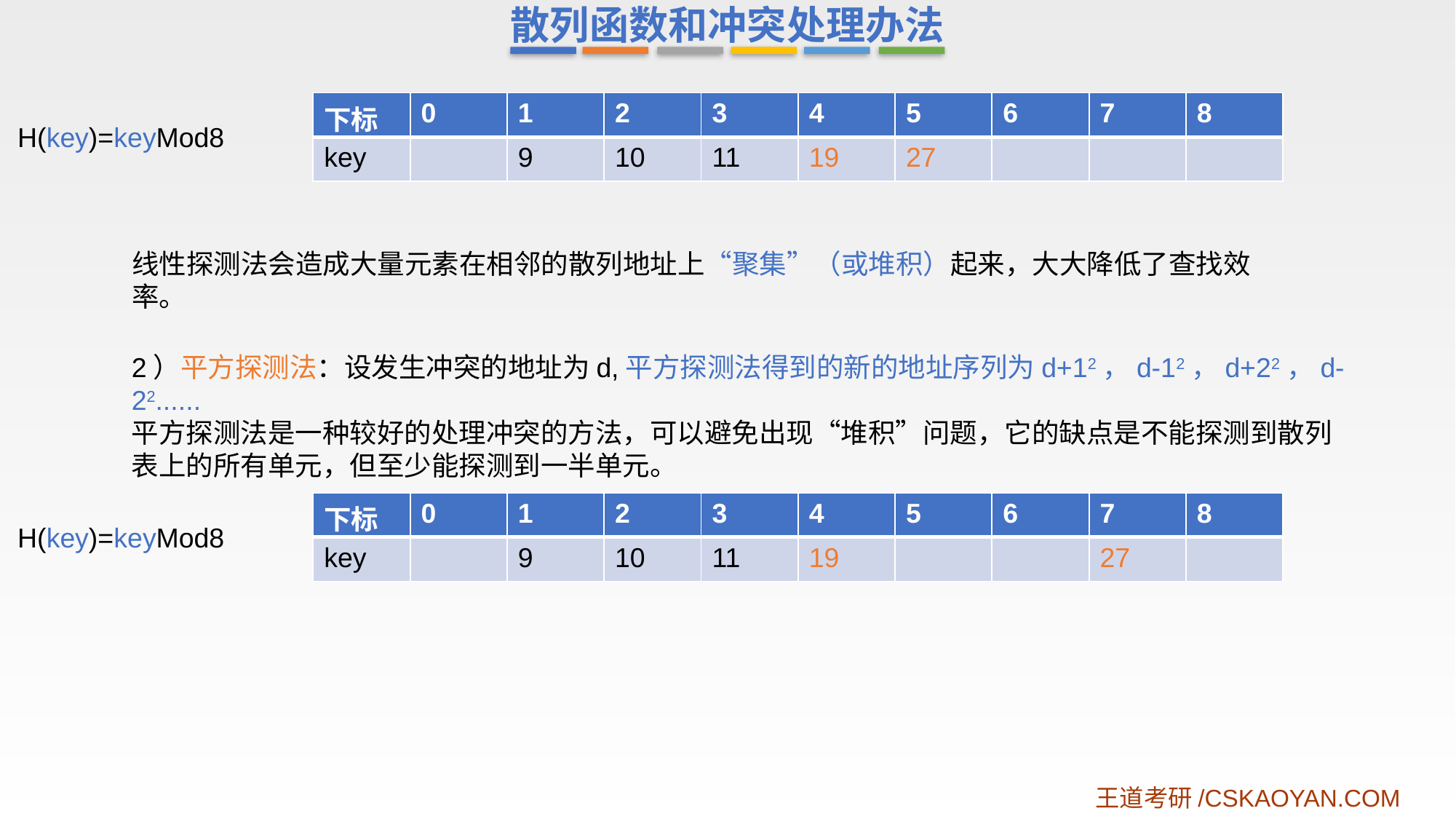

散列函数和冲突处理办法

| 下标 | 0 | 1 | 2 | 3 | 4 | 5 | 6 | 7 | 8 |
| --- | --- | --- | --- | --- | --- | --- | --- | --- | --- |
| key |  | 9 | 10 | 11 | 19 | 27 |  |  |  |
H(key)=keyMod8
线性探测法会造成大量元素在相邻的散列地址上“聚集”（或堆积）起来，大大降低了查找效率。
2）平方探测法：设发生冲突的地址为d,平方探测法得到的新的地址序列为d+12，d-12，d+22，d-22......
平方探测法是一种较好的处理冲突的方法，可以避免出现“堆积”问题，它的缺点是不能探测到散列表上的所有单元，但至少能探测到一半单元。
| 下标 | 0 | 1 | 2 | 3 | 4 | 5 | 6 | 7 | 8 |
| --- | --- | --- | --- | --- | --- | --- | --- | --- | --- |
| key |  | 9 | 10 | 11 | 19 |  |  | 27 |  |
H(key)=keyMod8
王道考研/CSKAOYAN.COM